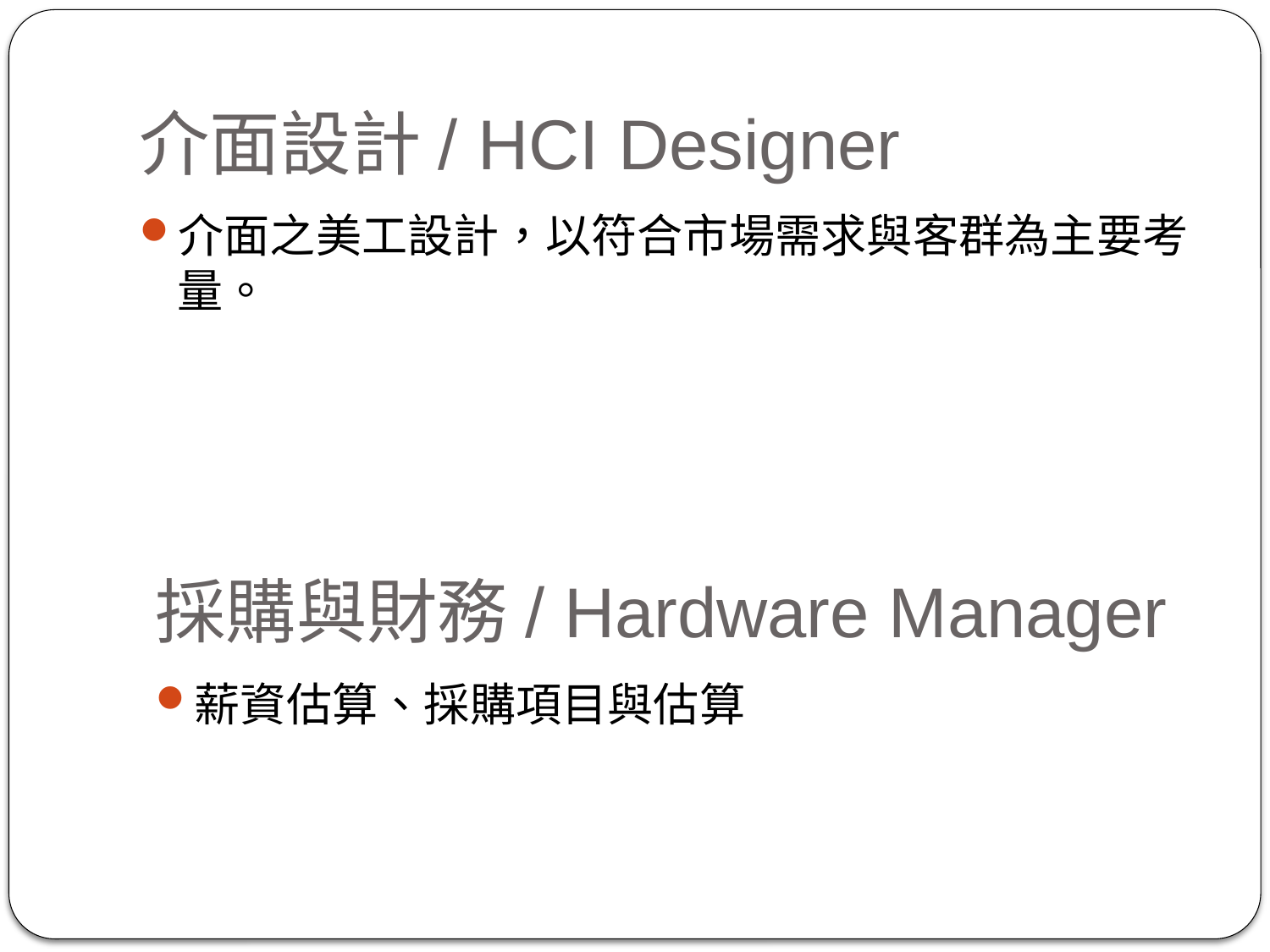

# 介面設計/ HCI Designer
介面之美工設計，以符合市場需求與客群為主要考量。
採購與財務/ Hardware Manager
薪資估算、採購項目與估算